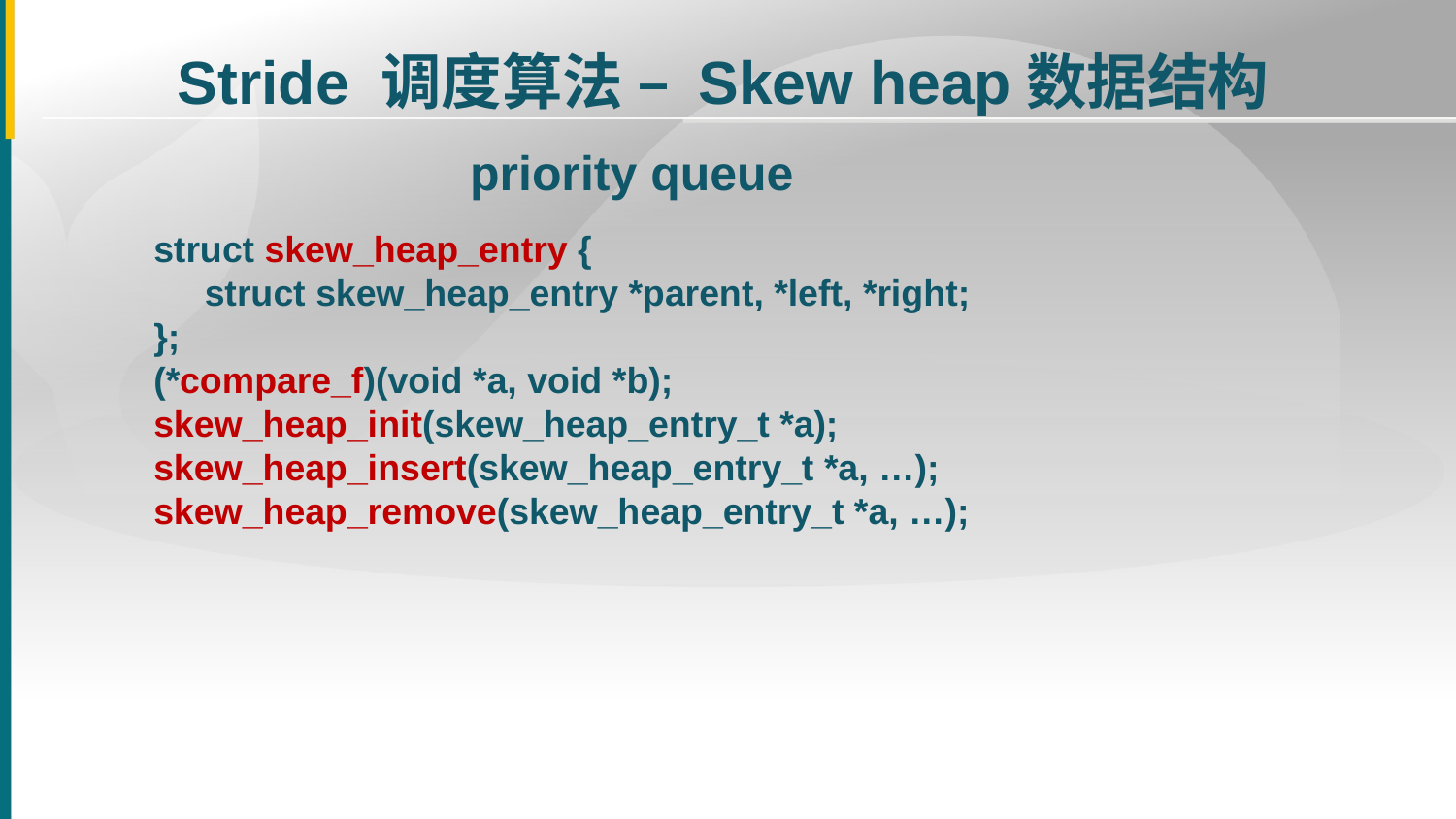

Stride 调度算法 – Skew heap数据结构
priority queue
struct skew_heap_entry {
     struct skew_heap_entry *parent, *left, *right;
};
(*compare_f)(void *a, void *b);
skew_heap_init(skew_heap_entry_t *a);
skew_heap_insert(skew_heap_entry_t *a, …);
skew_heap_remove(skew_heap_entry_t *a, …);